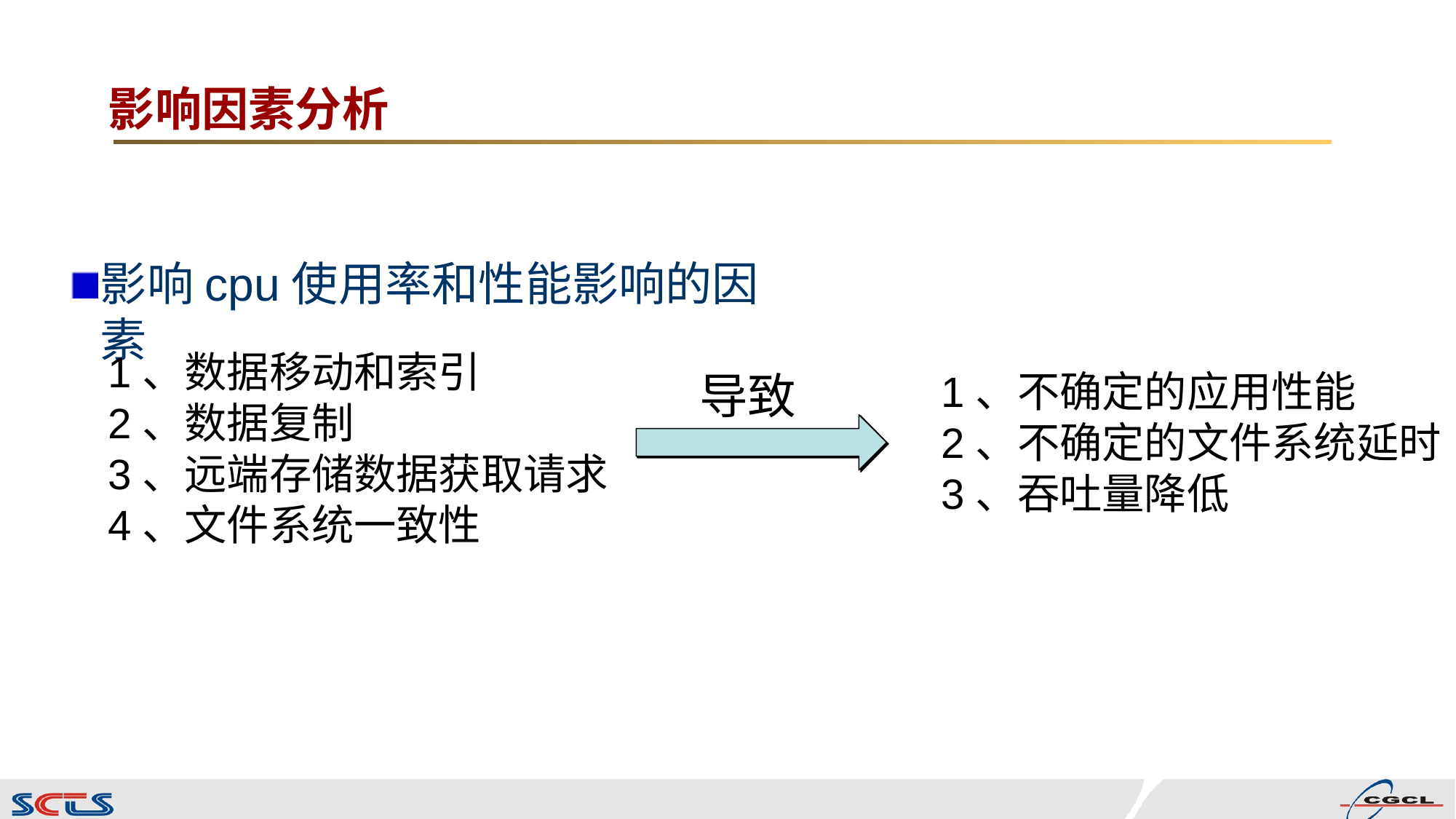

# 影响因素分析
影响cpu使用率和性能影响的因素
1、数据移动和索引
2、数据复制
3、远端存储数据获取请求
4、文件系统一致性

导致
1、不确定的应用性能
2、不确定的文件系统延时
3、吞吐量降低